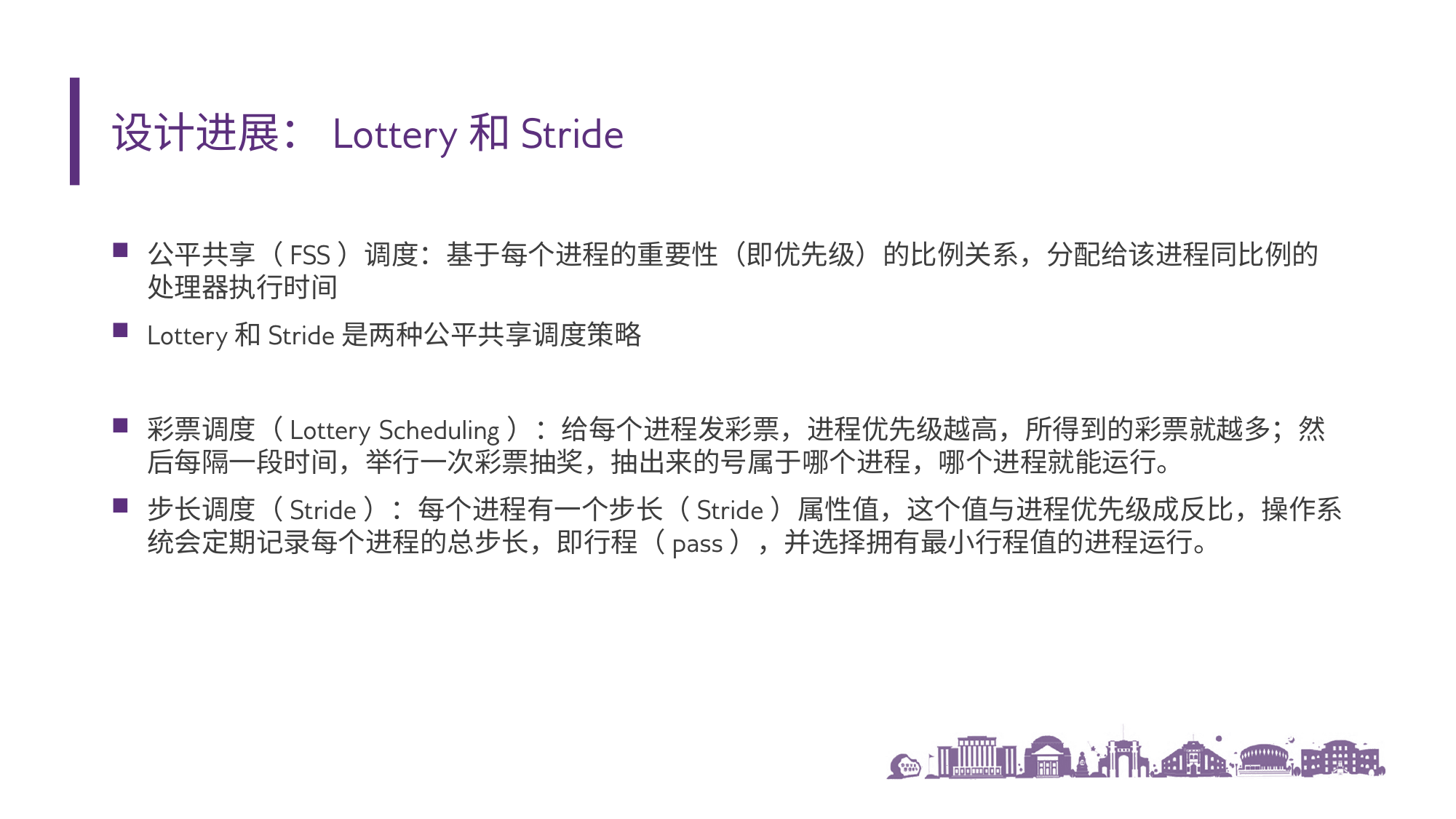

# 设计进展：Lottery和Stride
公平共享（FSS）调度：基于每个进程的重要性（即优先级）的比例关系，分配给该进程同比例的处理器执行时间
Lottery和Stride是两种公平共享调度策略

彩票调度（Lottery Scheduling）：给每个进程发彩票，进程优先级越高，所得到的彩票就越多；然后每隔一段时间，举行一次彩票抽奖，抽出来的号属于哪个进程，哪个进程就能运行。
步长调度（Stride）：每个进程有一个步长（Stride）属性值，这个值与进程优先级成反比，操作系统会定期记录每个进程的总步长，即行程（pass），并选择拥有最小行程值的进程运行。